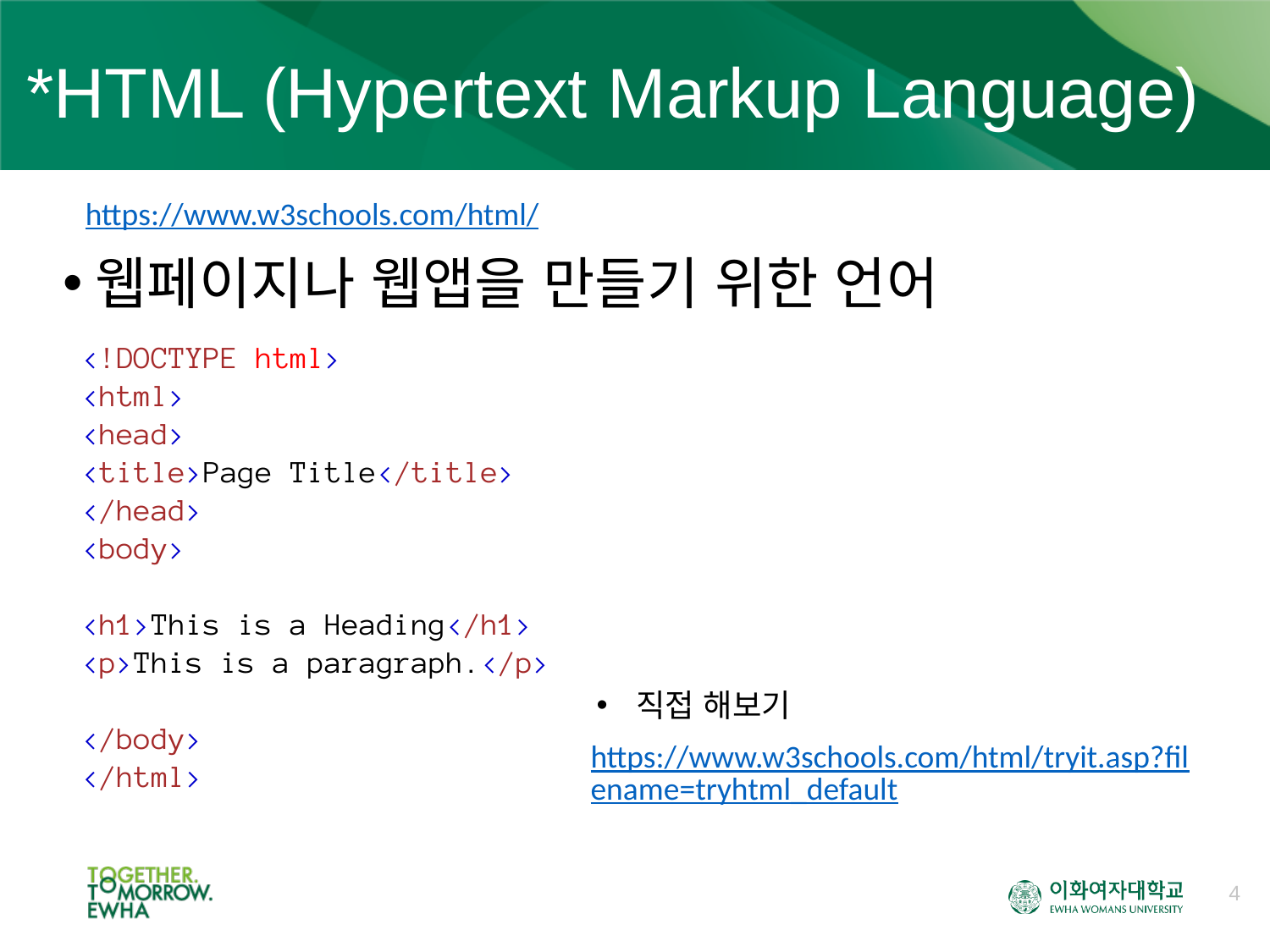

# *HTML (Hypertext Markup Language)
https://www.w3schools.com/html/
웹페이지나 웹앱을 만들기 위한 언어
<!DOCTYPE html>
<html>
<head>
<title>Page Title</title>
</head>
<body>
<h1>This is a Heading</h1>
<p>This is a paragraph.</p>
</body>
</html>
직접 해보기
https://www.w3schools.com/html/tryit.asp?filename=tryhtml_default
4